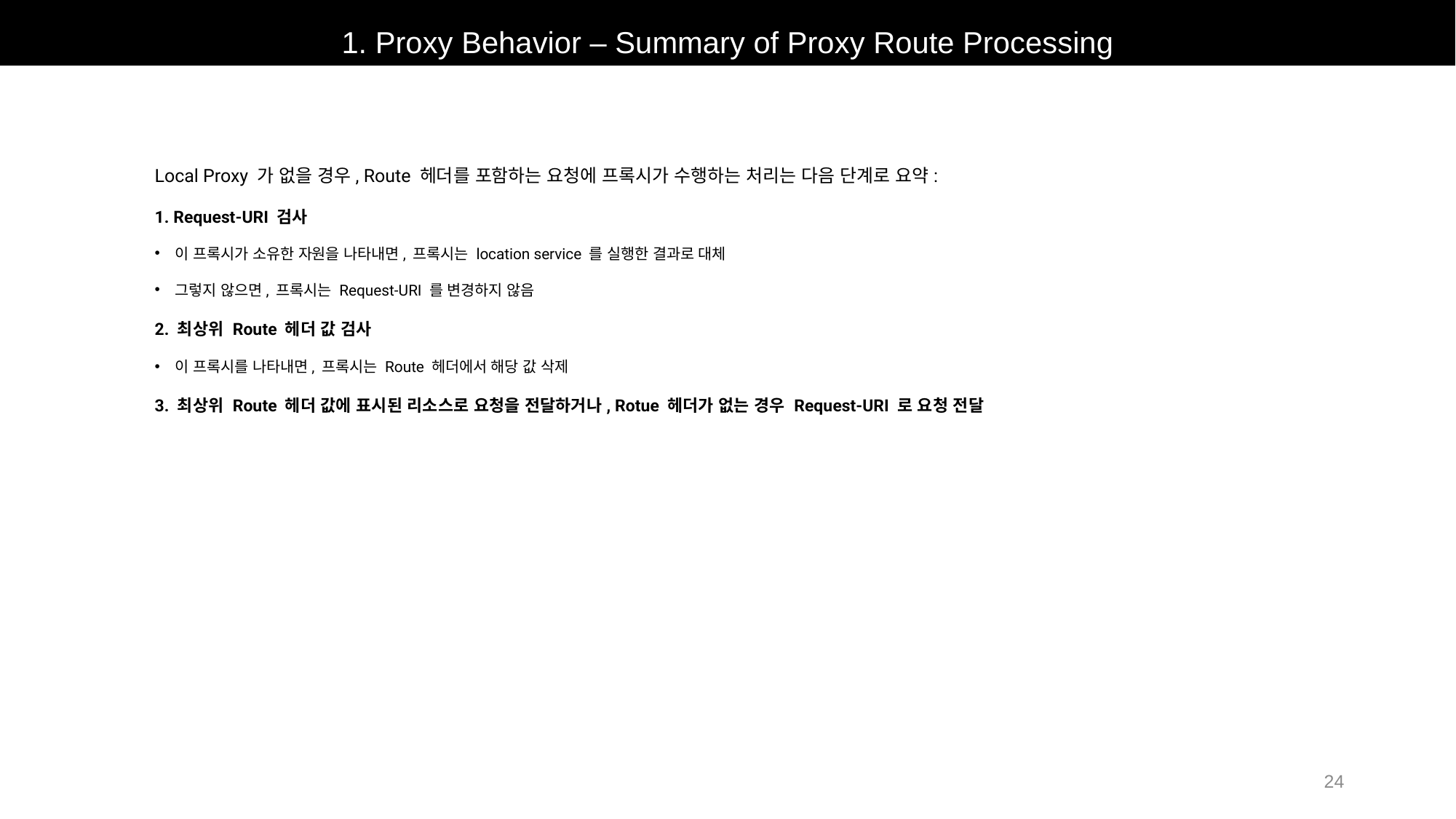

# 1. Proxy Behavior – Summary of Proxy Route Processing
Local Proxy 가 없을 경우, Route 헤더를 포함하는 요청에 프록시가 수행하는 처리는 다음 단계로 요약:
1. Request-URI 검사
이 프록시가 소유한 자원을 나타내면, 프록시는 location service 를 실행한 결과로 대체
그렇지 않으면, 프록시는 Request-URI 를 변경하지 않음
2. 최상위 Route 헤더 값 검사
이 프록시를 나타내면, 프록시는 Route 헤더에서 해당 값 삭제
3. 최상위 Route 헤더 값에 표시된 리소스로 요청을 전달하거나, Rotue 헤더가 없는 경우 Request-URI 로 요청 전달
24